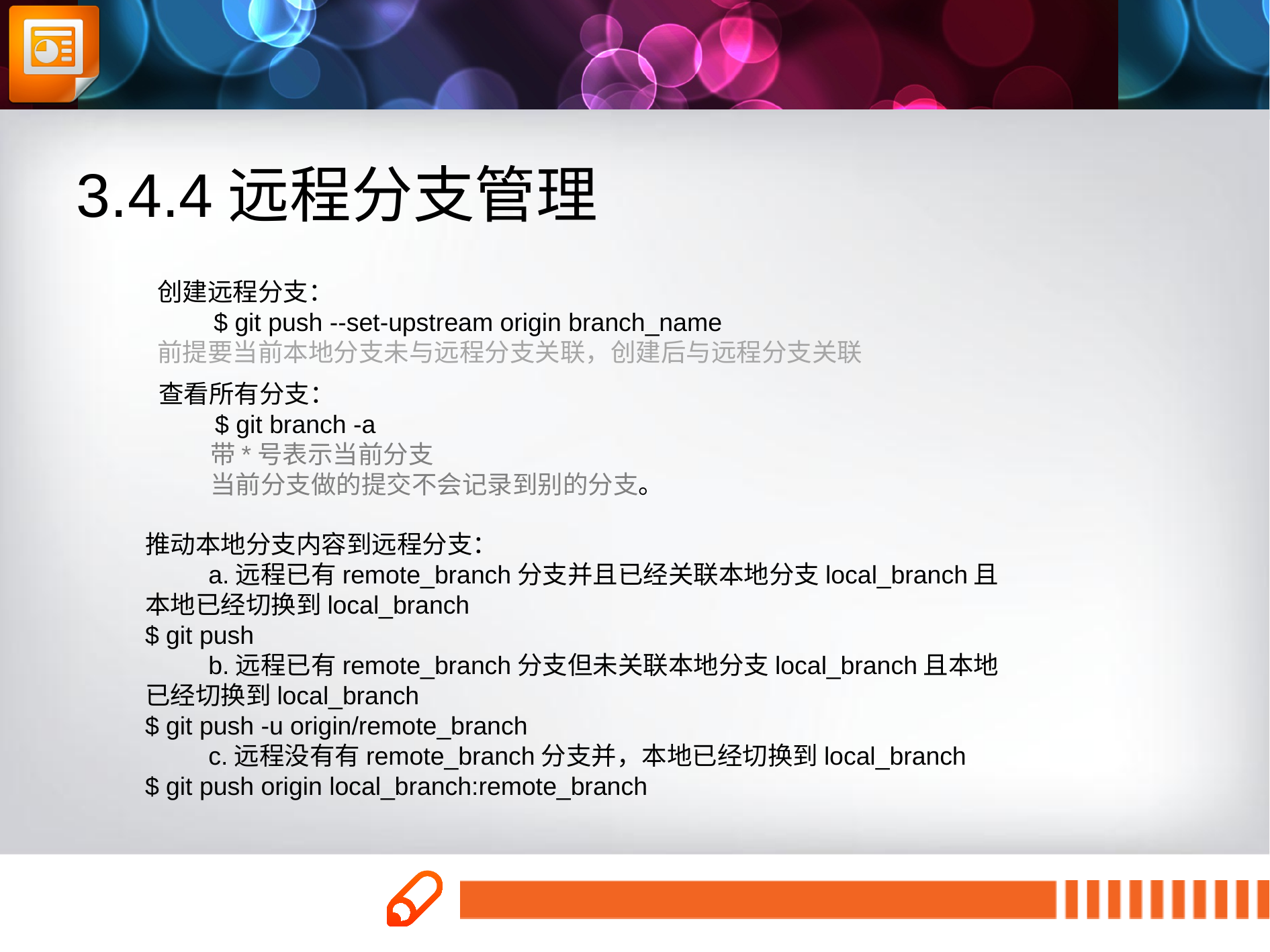

3.4.4远程分支管理
创建远程分支：
        $ git push --set-upstream origin branch_name
前提要当前本地分支未与远程分支关联，创建后与远程分支关联
查看所有分支：
        $ git branch -a
        带*号表示当前分支
        当前分支做的提交不会记录到别的分支。
推动本地分支内容到远程分支：
         a.远程已有remote_branch分支并且已经关联本地分支local_branch且
本地已经切换到local_branch
$ git push
         b.远程已有remote_branch分支但未关联本地分支local_branch且本地
已经切换到local_branch
$ git push -u origin/remote_branch
         c.远程没有有remote_branch分支并，本地已经切换到local_branch
$ git push origin local_branch:remote_branch